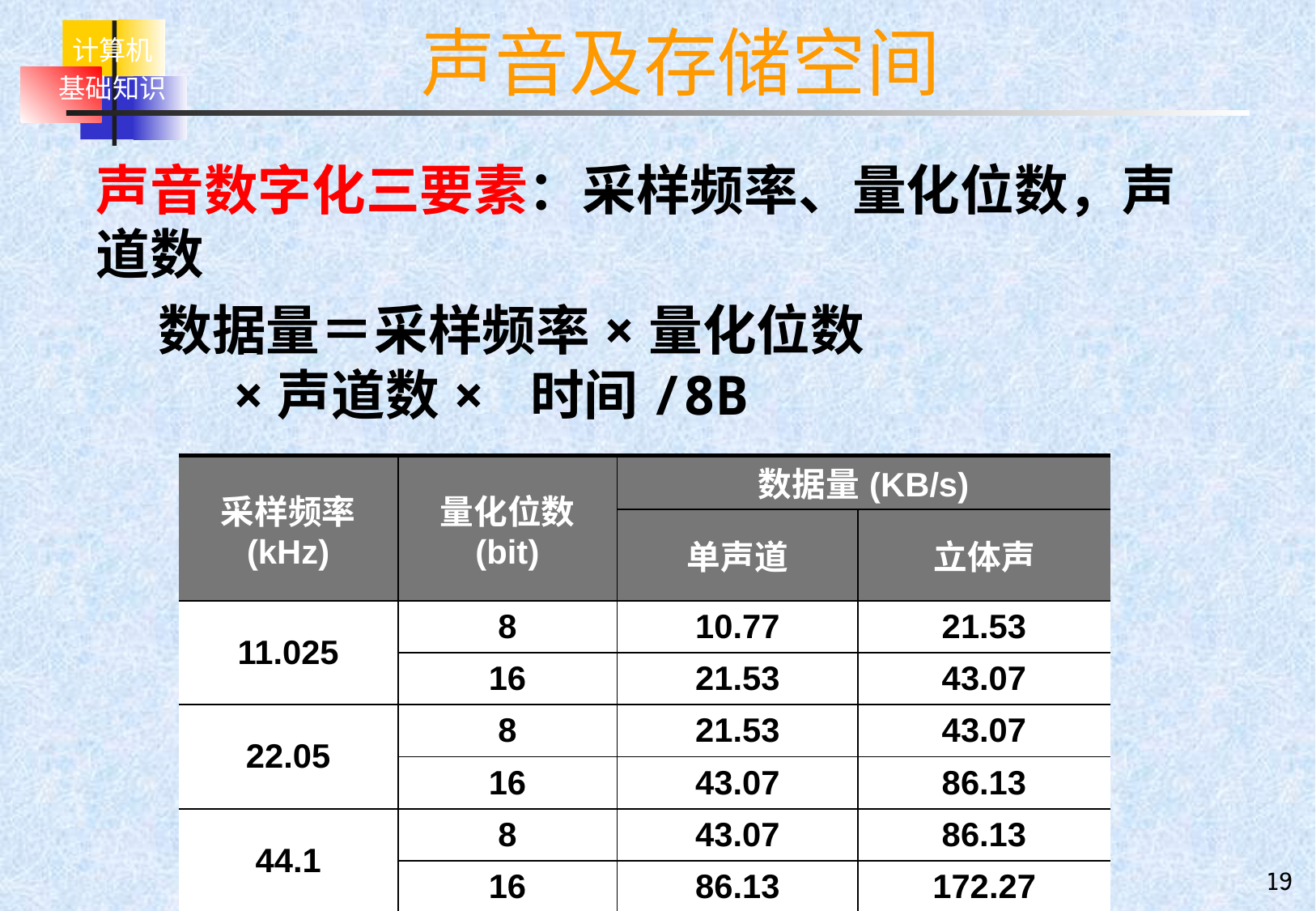

# 声音及存储空间
声音数字化三要素：采样频率、量化位数，声道数
    数据量＝采样频率×量化位数
          ×声道数× 时间/8B
| 采样频率 (kHz) | 量化位数 (bit) | 数据量(KB/s) |  |
| --- | --- | --- | --- |
|  |  | 单声道 | 立体声 |
| 11.025 | 8 | 10.77 | 21.53 |
|  | 16 | 21.53 | 43.07 |
| 22.05 | 8 | 21.53 | 43.07 |
|  | 16 | 43.07 | 86.13 |
| 44.1 | 8 | 43.07 | 86.13 |
|  | 16 | 86.13 | 172.27 |
19